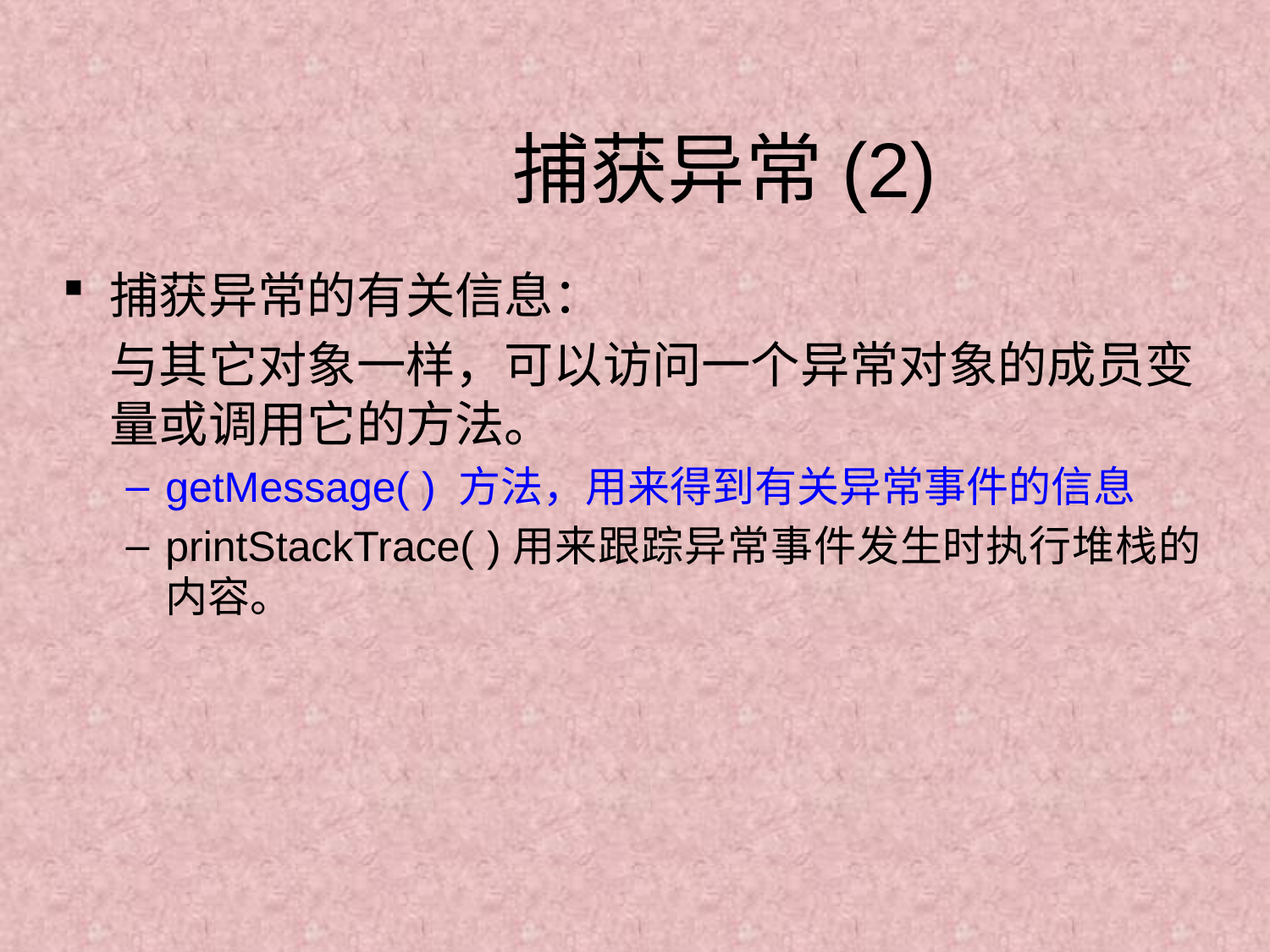

# 捕获异常(2)
捕获异常的有关信息：
	与其它对象一样，可以访问一个异常对象的成员变量或调用它的方法。
getMessage( ) 方法，用来得到有关异常事件的信息
printStackTrace( )用来跟踪异常事件发生时执行堆栈的内容。